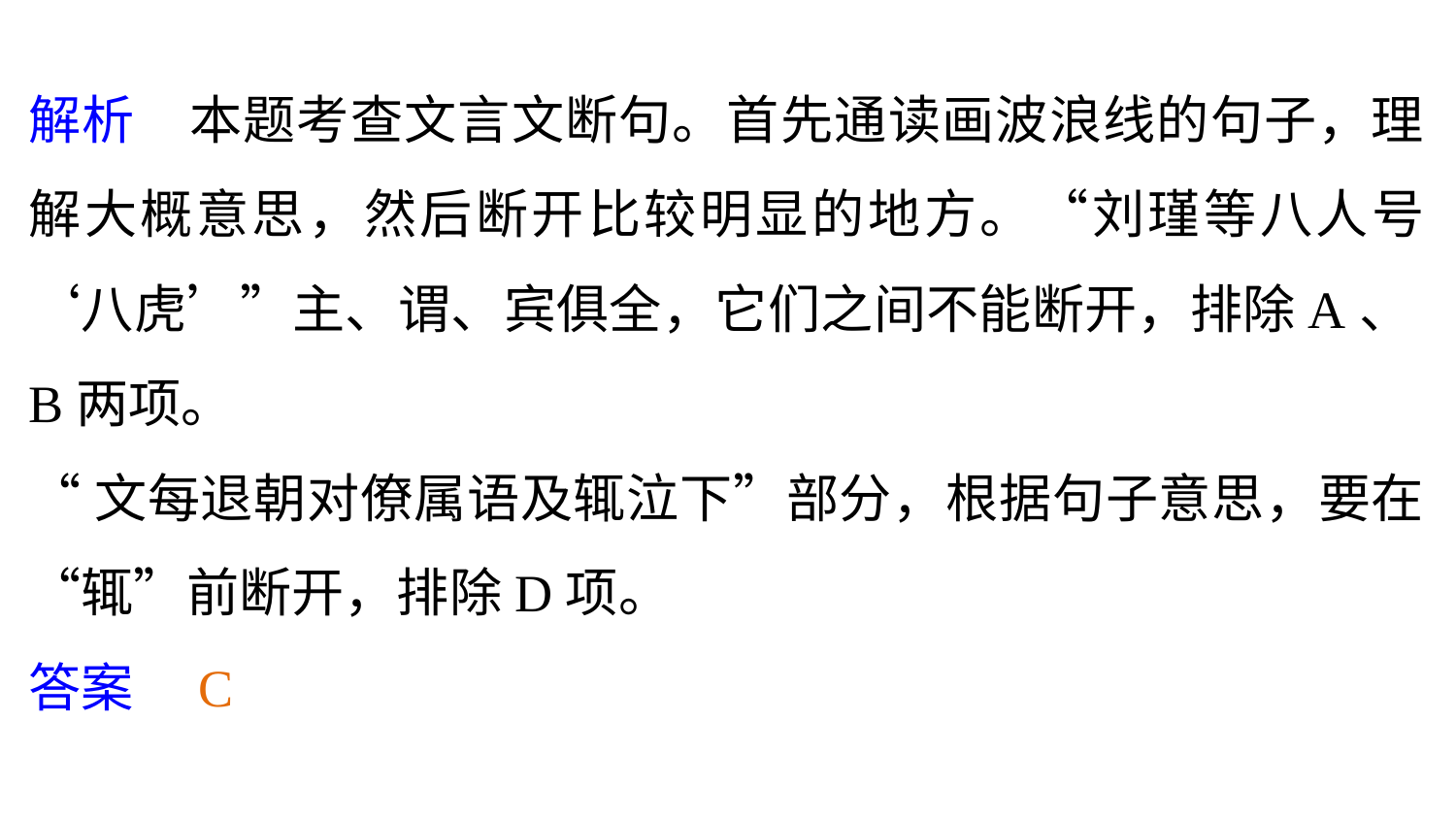

解析　本题考查文言文断句。首先通读画波浪线的句子，理解大概意思，然后断开比较明显的地方。“刘瑾等八人号‘八虎’”主、谓、宾俱全，它们之间不能断开，排除A、B两项。
“文每退朝对僚属语及辄泣下”部分，根据句子意思，要在“辄”前断开，排除D项。
答案　C